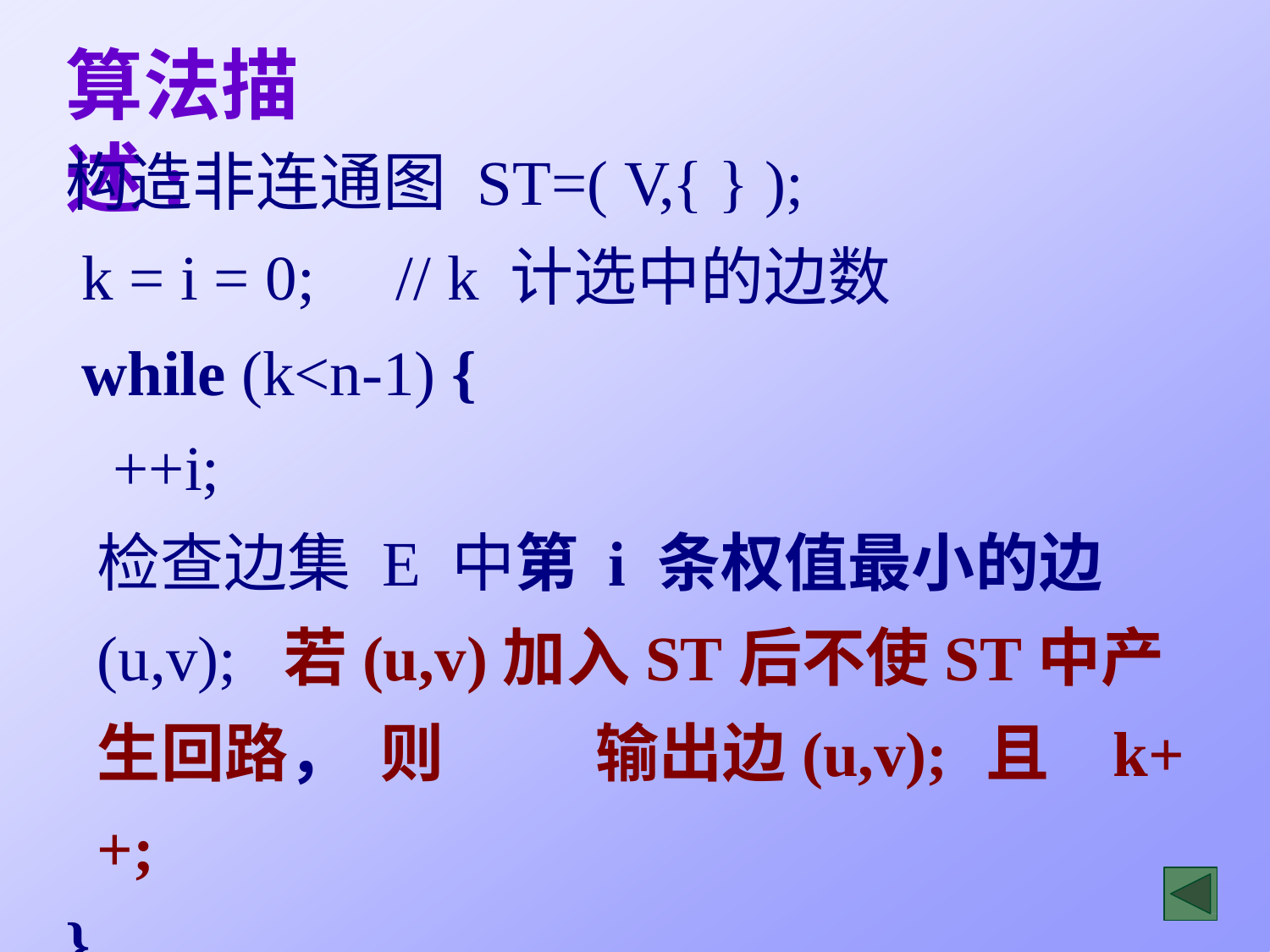

# 算法描述:
构造非连通图ST=( V,{ } );
k = i = 0;	// k 计选中的边数
while (k<n-1) {
++i;
检查边集E 中第 i 条权值最小的边(u,v);  若(u,v)加入ST后不使ST中产生回路，  则	输出边(u,v);	且	k++;
}